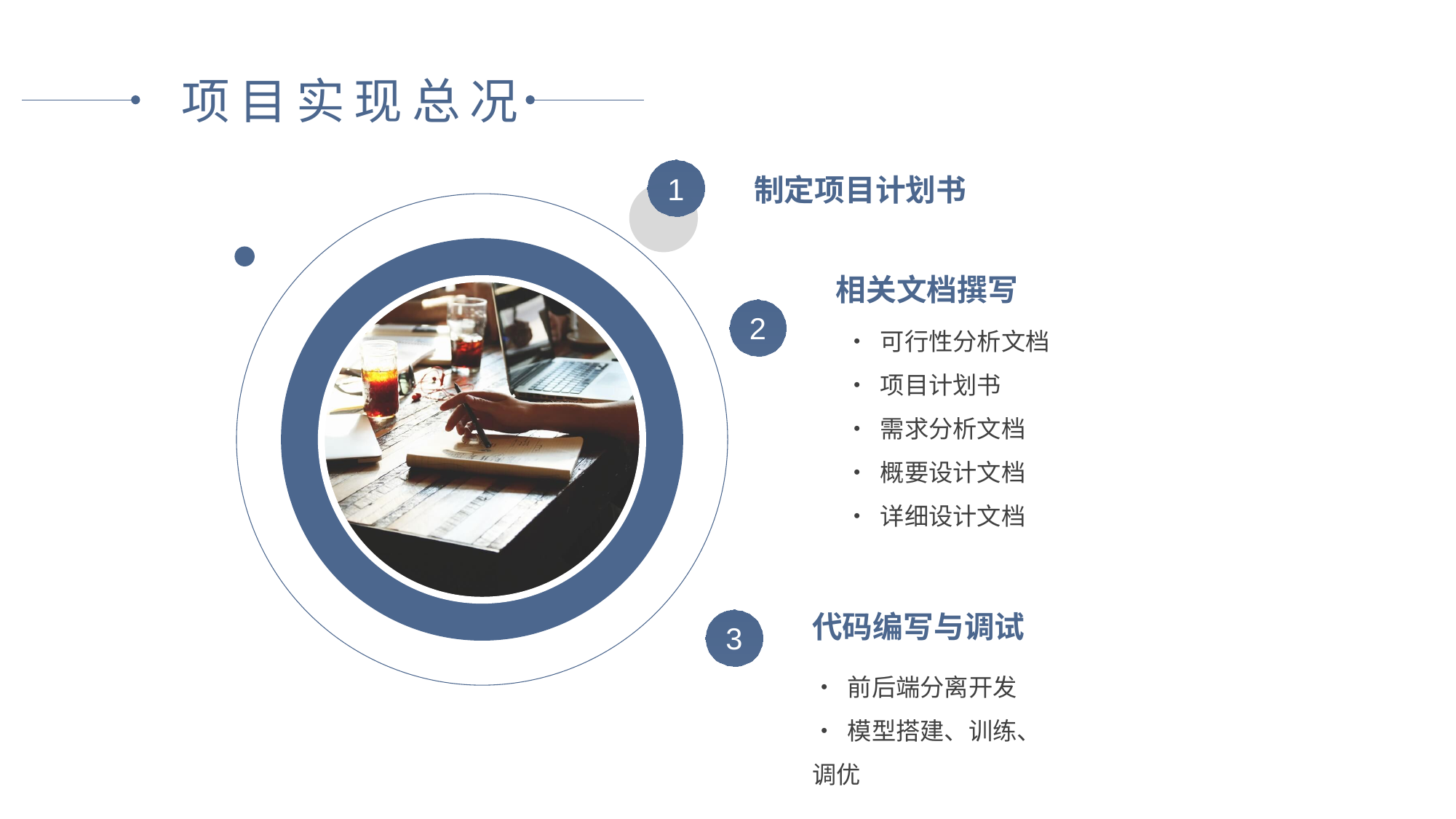

项目实现总况
制定项目计划书
1

相关文档撰写

2
• 可行性分析文档
• 项目计划书
• 需求分析文档
• 概要设计文档
• 详细设计文档
代码编写与调试
3
• 前后端分离开发
• 模型搭建、训练、
调优